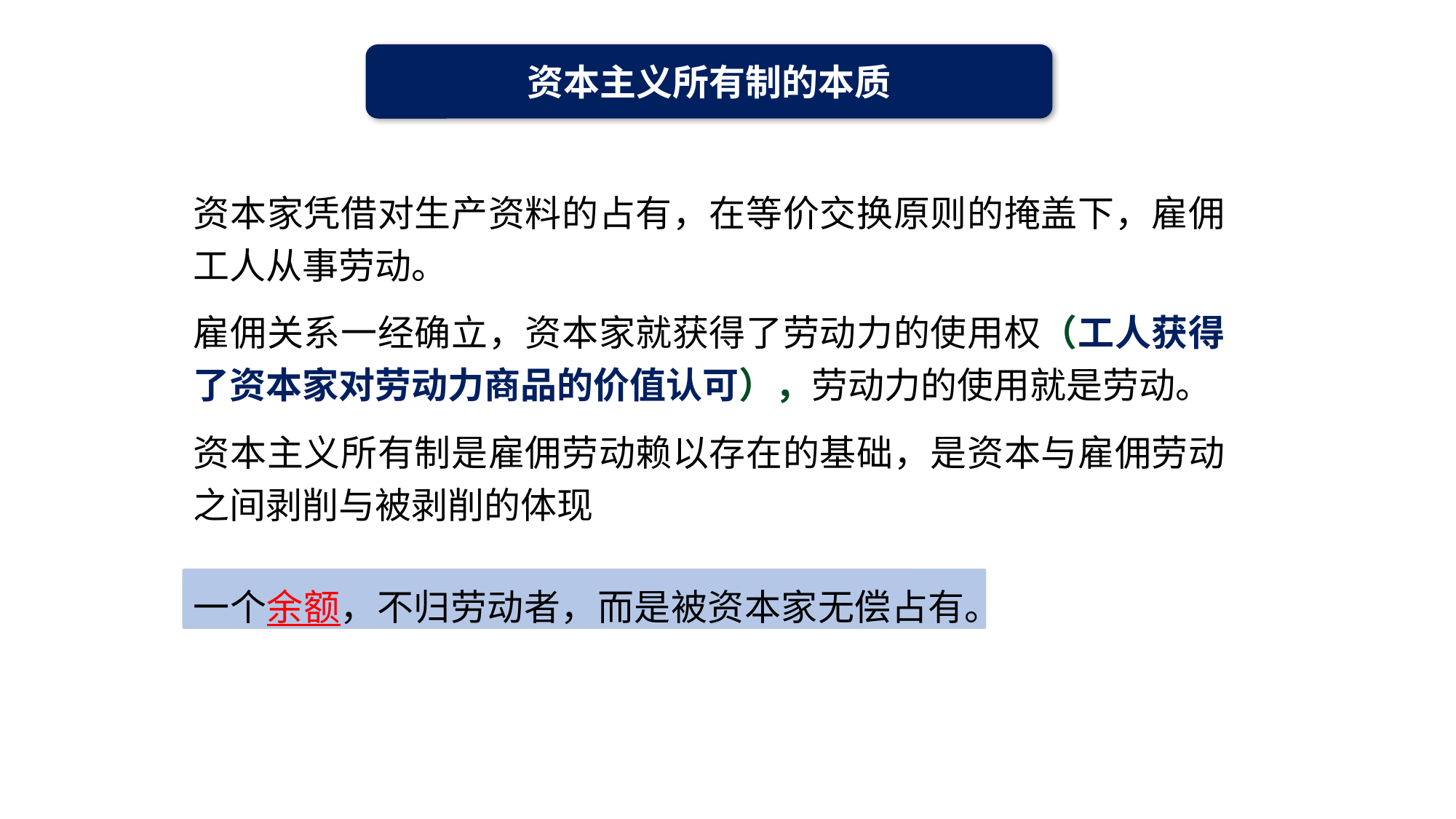

资本主义所有制的本质
资本家凭借对生产资料的占有，在等价交换原则的掩盖下，雇佣工人从事劳动。
雇佣关系一经确立，资本家就获得了劳动力的使用权（工人获得了资本家对劳动力商品的价值认可），劳动力的使用就是劳动。
资本主义所有制是雇佣劳动赖以存在的基础，是资本与雇佣劳动之间剥削与被剥削的体现

一个余额，不归劳动者，而是被资本家无偿占有。